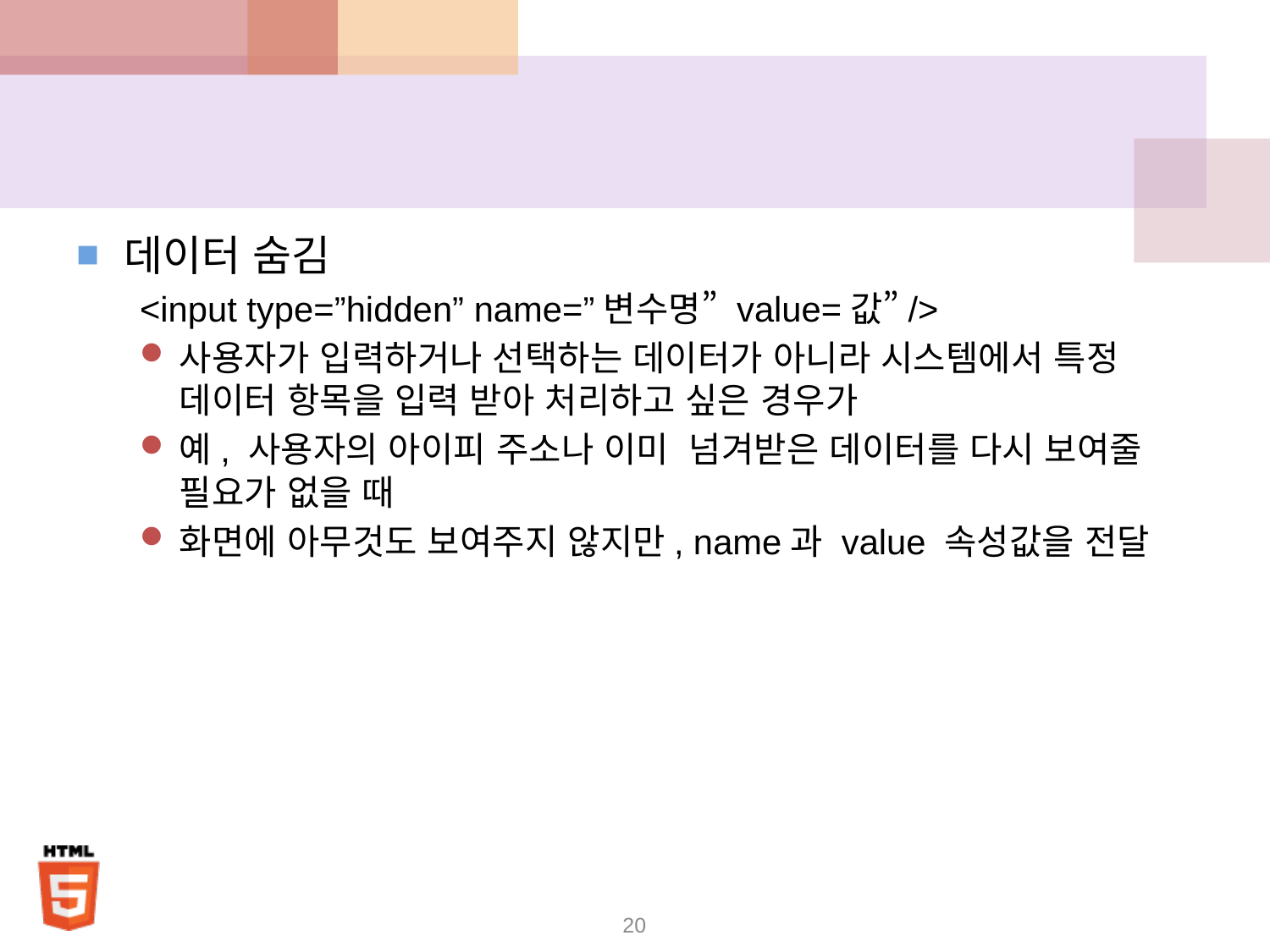

#
데이터 숨김
<input type=”hidden” name=”변수명” value=값”/>
사용자가 입력하거나 선택하는 데이터가 아니라 시스템에서 특정 데이터 항목을 입력 받아 처리하고 싶은 경우가
예, 사용자의 아이피 주소나 이미  넘겨받은 데이터를 다시 보여줄 필요가 없을 때
화면에 아무것도 보여주지 않지만, name과 value 속성값을 전달
20